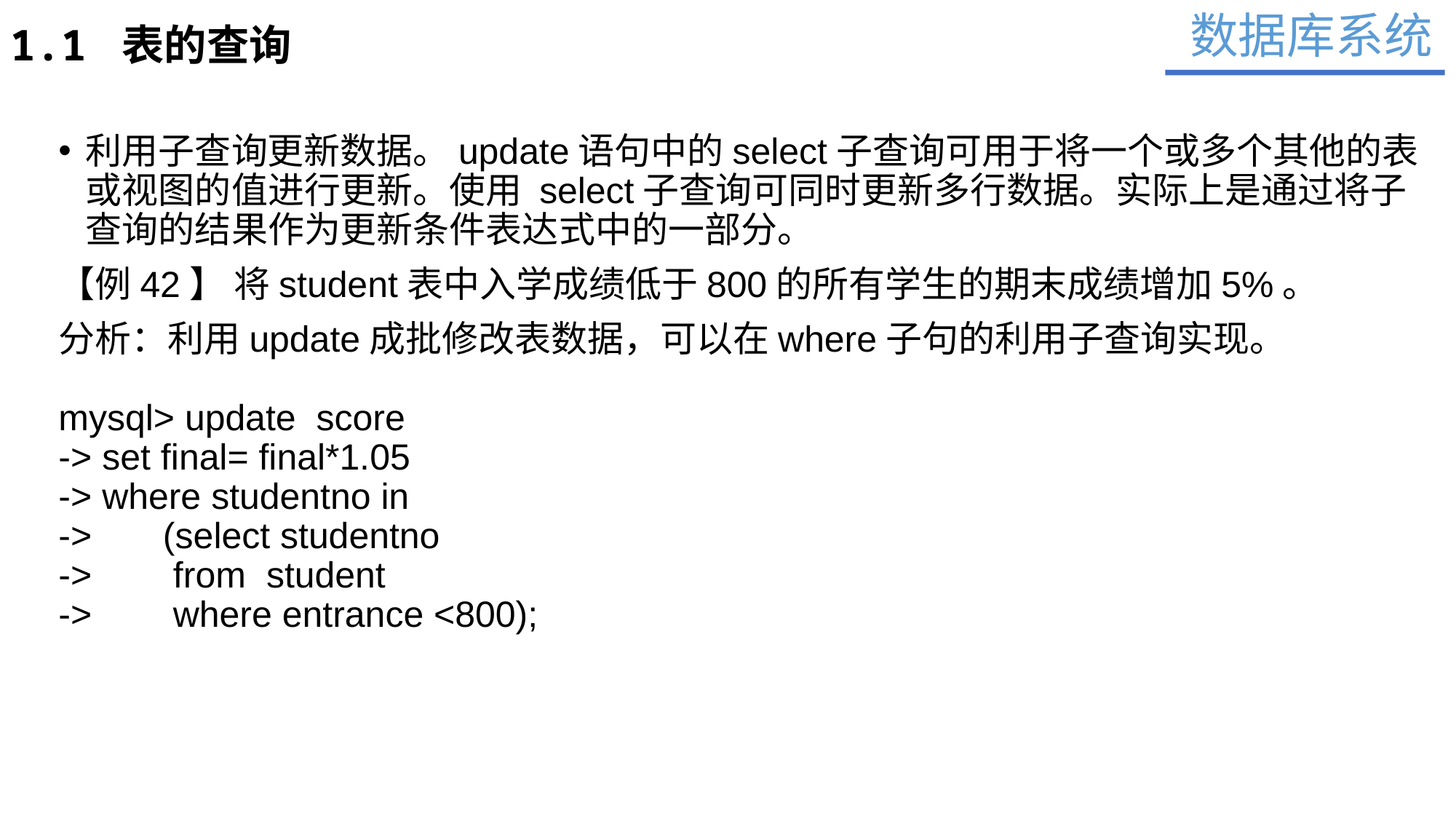

数据库系统
1.1 表的查询

利用子查询更新数据。update语句中的select子查询可用于将一个或多个其他的表或视图的值进行更新。使用 select子查询可同时更新多行数据。实际上是通过将子查询的结果作为更新条件表达式中的一部分。
【例42】 将student表中入学成绩低于800的所有学生的期末成绩增加5%。
分析：利用update成批修改表数据，可以在where子句的利用子查询实现。

mysql> update  score
-> set final= final*1.05
-> where studentno in
->       (select studentno
->        from  student
->        where entrance <800);